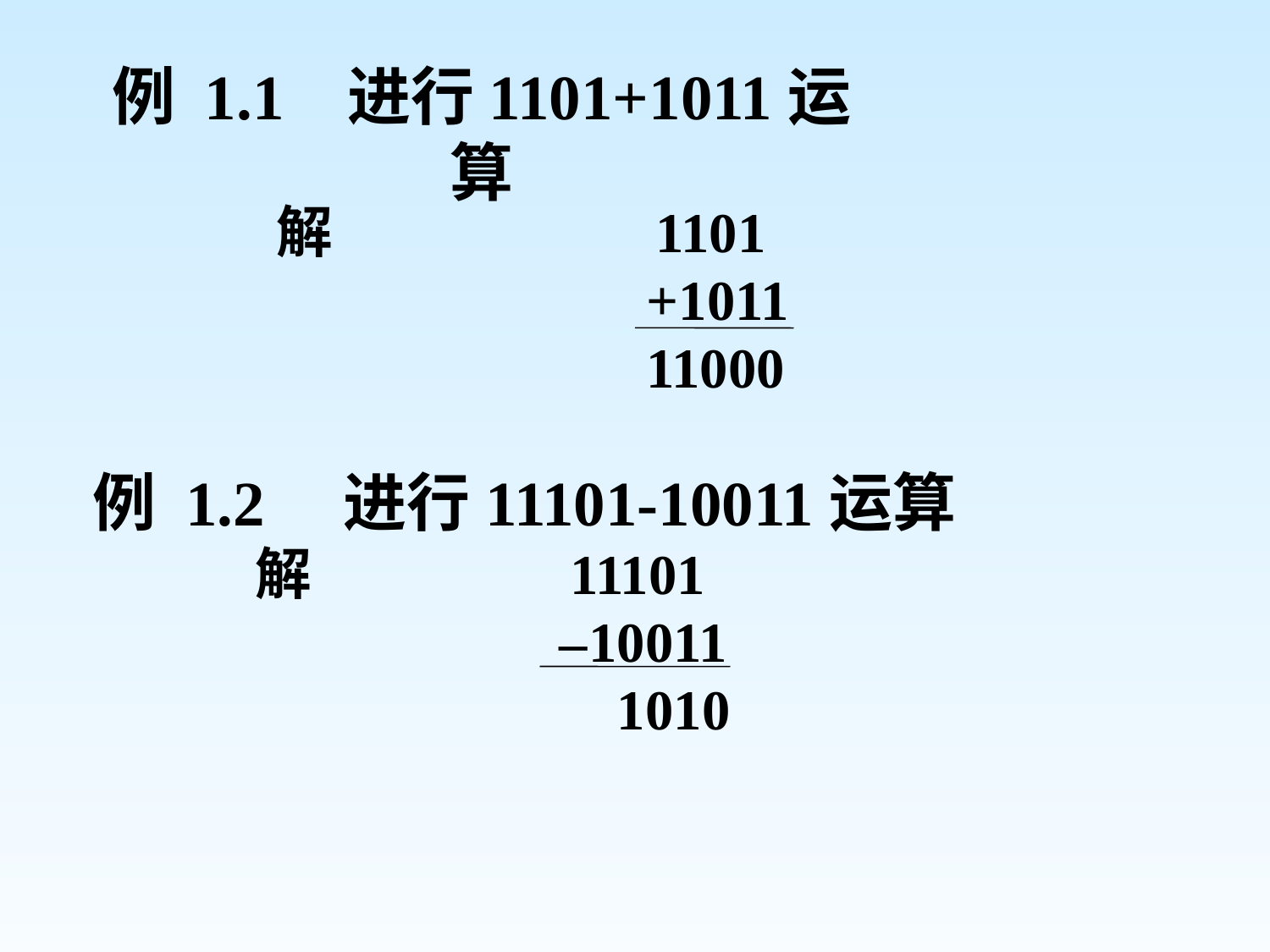

# 例 1.1   进行1101+1011运算
            解                        1101
                                      +1011
                                      11000

例 1.2    进行11101-10011运算
                解                   11101
                                 –10011
                                     1010

7